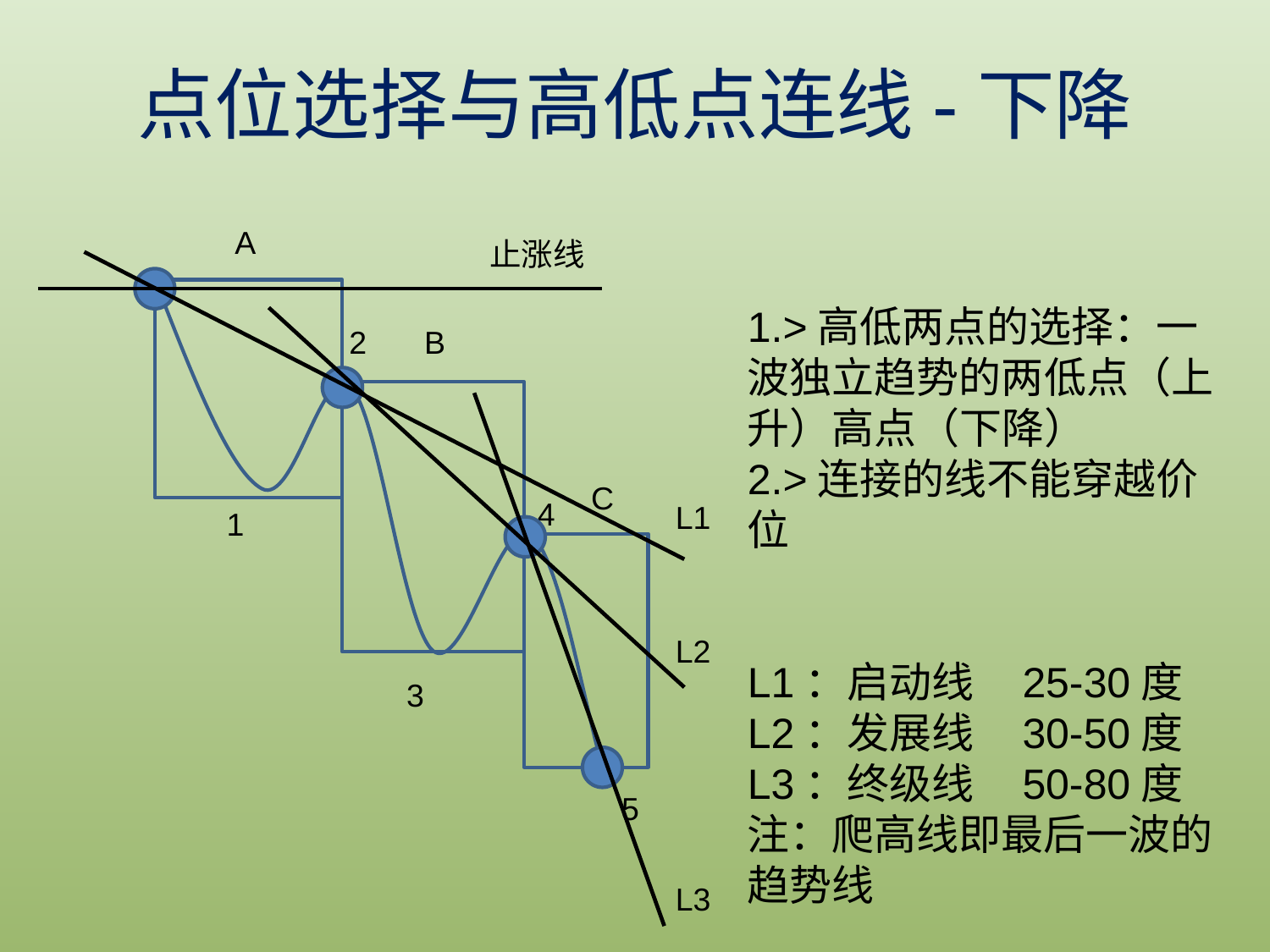

点位选择与高低点连线-下降
A
止涨线

1.>高低两点的选择：一波独立趋势的两低点（上升）高点（下降）
2.>连接的线不能穿越价位

L1：启动线    25-30度
L2：发展线    30-50度
L3：终级线    50-80度
注：爬高线即最后一波的趋势线
2
B

C
4
L1
1

L2
3

5
L3